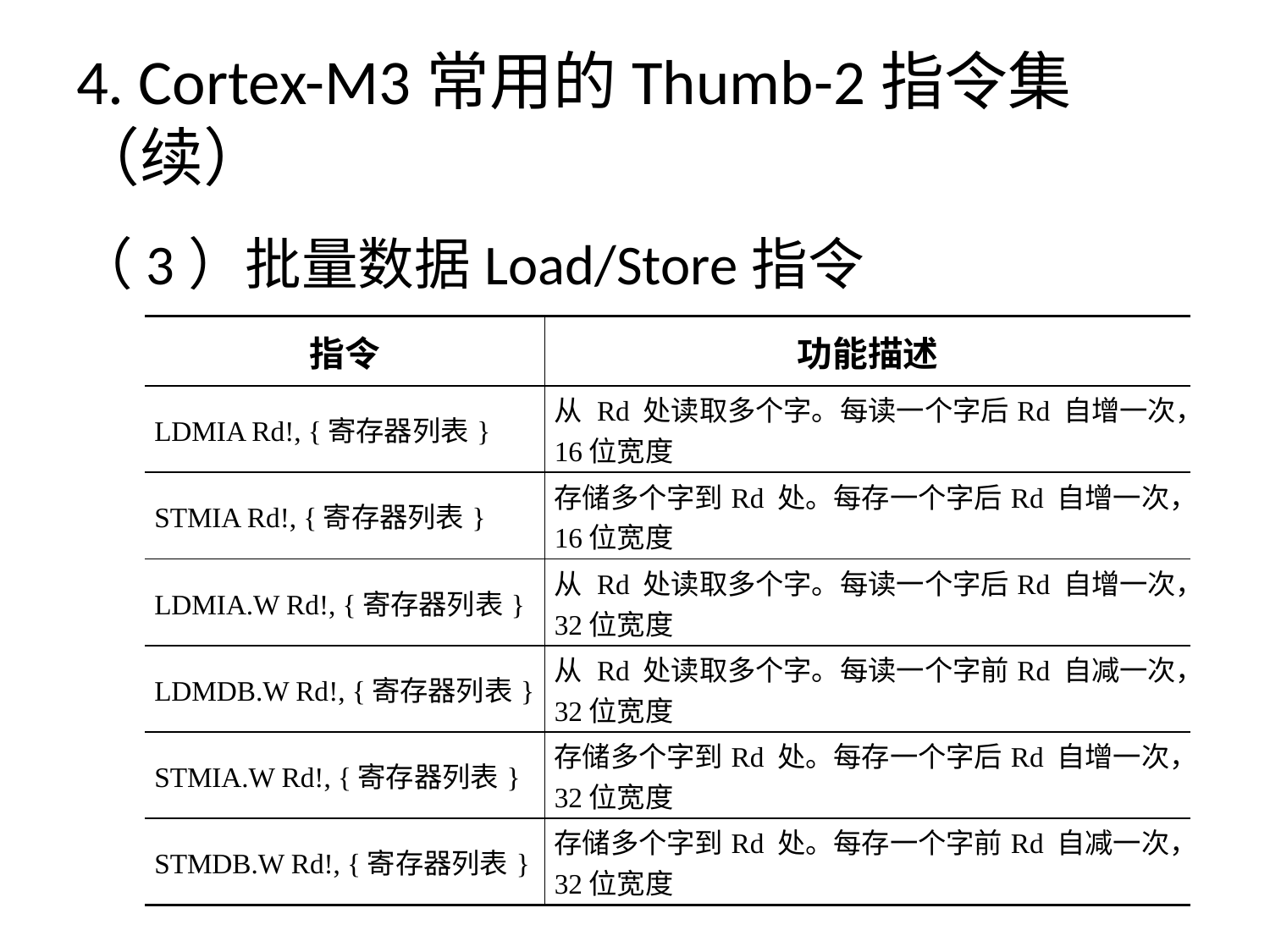

# 4. Cortex-M3常用的Thumb-2指令集（续）
（3）批量数据Load/Store指令

| 指令 | 功能描述 |
| --- | --- |
| LDMIA Rd!, {寄存器列表} | 从 Rd 处读取多个字。每读一个字后Rd 自增一次，16位宽度 |
| STMIA Rd!, {寄存器列表} | 存储多个字到Rd 处。每存一个字后Rd 自增一次，16位宽度 |
| LDMIA.W Rd!, {寄存器列表} | 从 Rd 处读取多个字。每读一个字后Rd 自增一次，32位宽度 |
| LDMDB.W Rd!, {寄存器列表} | 从 Rd 处读取多个字。每读一个字前Rd 自减一次，32位宽度 |
| STMIA.W Rd!, {寄存器列表} | 存储多个字到Rd 处。每存一个字后Rd 自增一次，32位宽度 |
| STMDB.W Rd!, {寄存器列表} | 存储多个字到Rd 处。每存一个字前Rd 自减一次，32位宽度 |